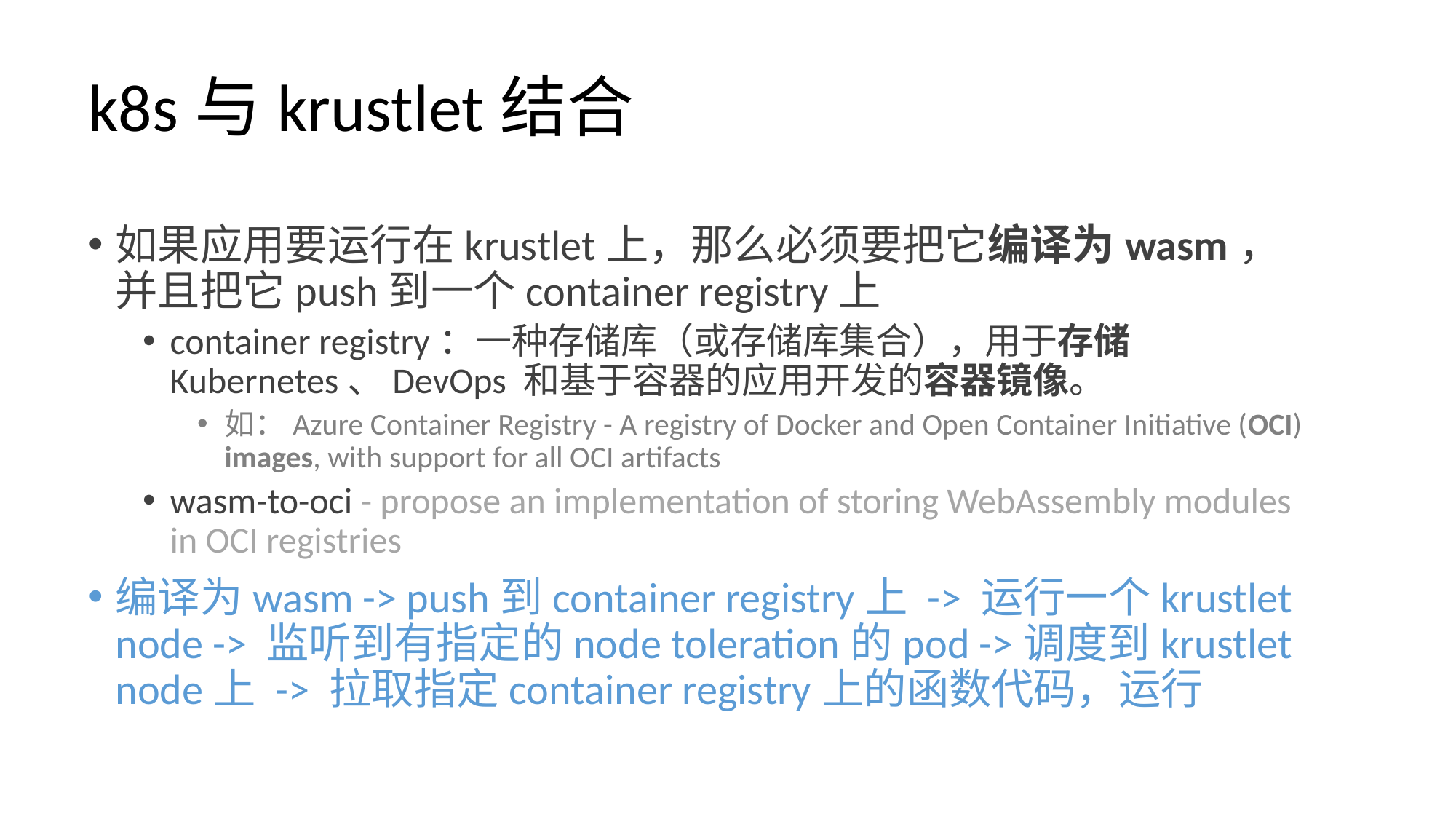

# k8s与krustlet结合
如果应用要运行在krustlet上，那么必须要把它编译为wasm，并且把它push到一个container registry上
container registry：一种存储库（或存储库集合），用于存储 Kubernetes、DevOps 和基于容器的应用开发的容器镜像。
如：Azure Container Registry - A registry of Docker and Open Container Initiative (OCI) images, with support for all OCI artifacts
wasm-to-oci - propose an implementation of storing WebAssembly modules in OCI registries
编译为wasm -> push到container registry上 -> 运行一个krustlet node -> 监听到有指定的node toleration的pod ->调度到krustlet node上 -> 拉取指定container registry上的函数代码，运行